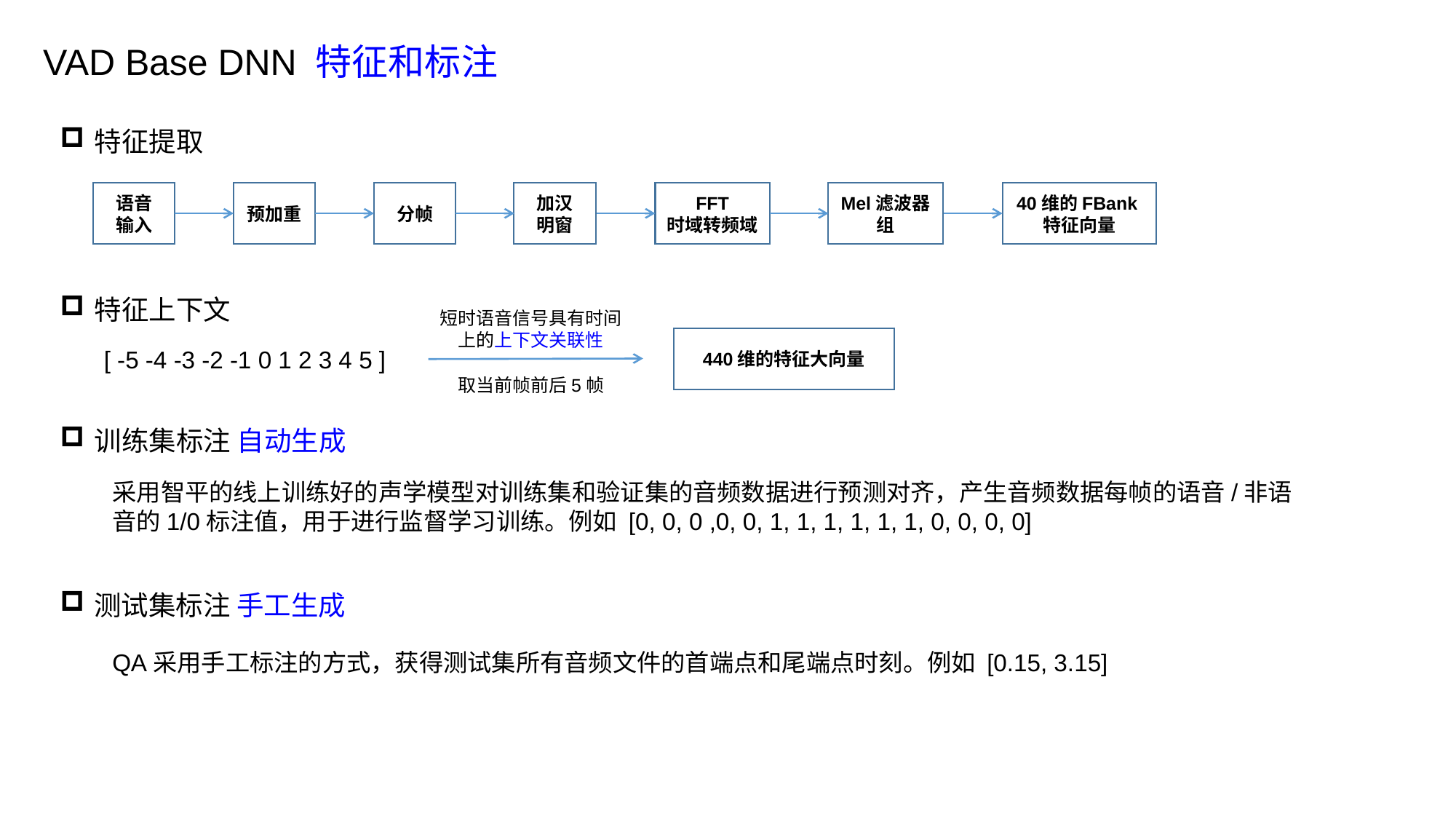

VAD Base DNN 特征和标注
特征提取
语音
输入
预加重
分帧
加汉
明窗
FFT
时域转频域
Mel滤波器组
40维的FBank特征向量
特征上下文
短时语音信号具有时间上的上下文关联性
440维的特征大向量
[ -5 -4 -3 -2 -1 0 1 2 3 4 5 ]
取当前帧前后5帧
训练集标注 自动生成
采用智平的线上训练好的声学模型对训练集和验证集的音频数据进行预测对齐，产生音频数据每帧的语音/非语音的1/0标注值，用于进行监督学习训练。例如 [0, 0, 0 ,0, 0, 1, 1, 1, 1, 1, 1, 0, 0, 0, 0]
测试集标注 手工生成
QA采用手工标注的方式，获得测试集所有音频文件的首端点和尾端点时刻。例如 [0.15, 3.15]